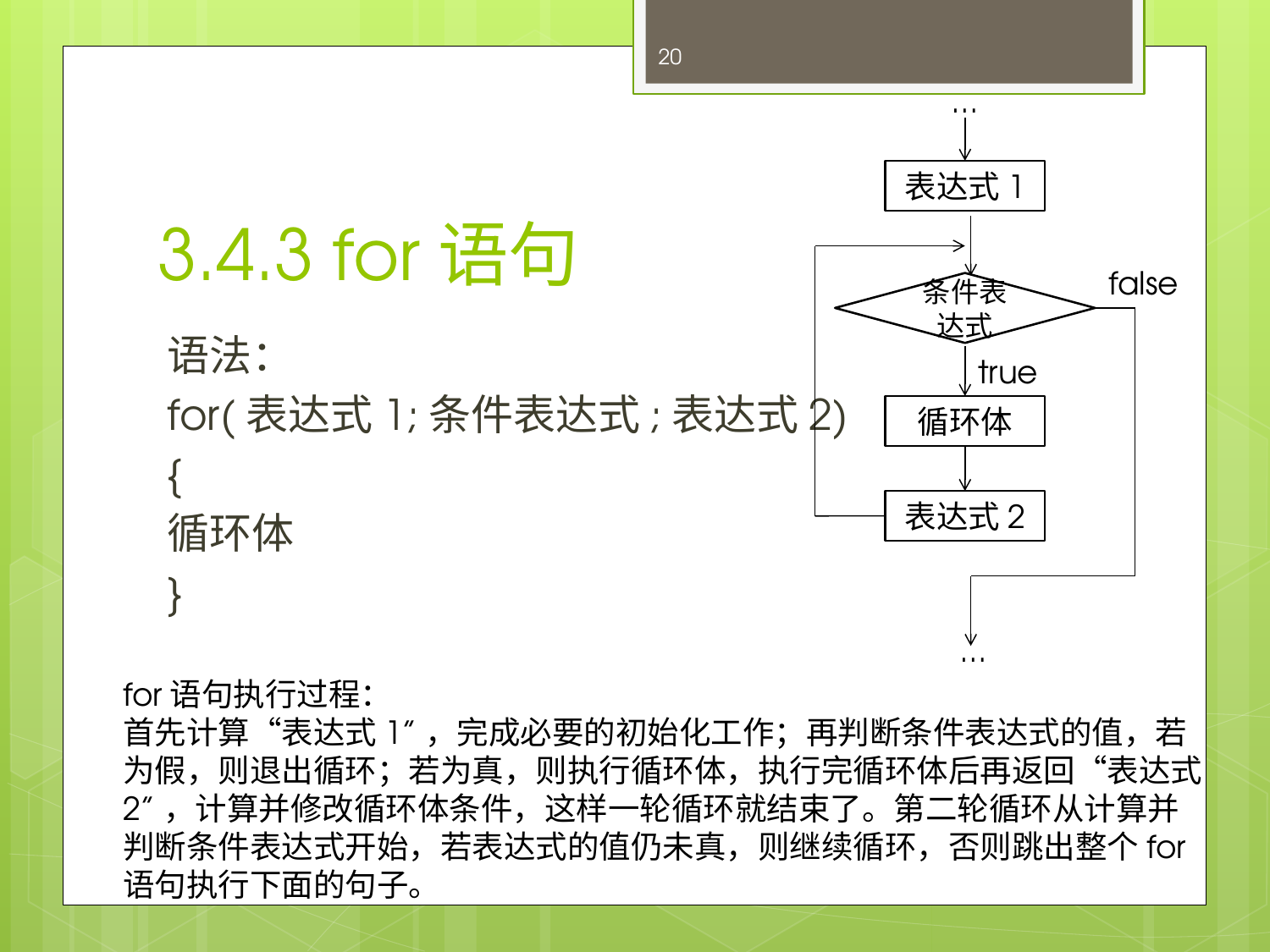

20
…
# 3.4.3 for语句
表达式1
false
条件表达式
语法：
for(表达式1;条件表达式;表达式2)
{
循环体
}
true
循环体
表达式2
…
for语句执行过程：
首先计算“表达式1”，完成必要的初始化工作；再判断条件表达式的值，若
为假，则退出循环；若为真，则执行循环体，执行完循环体后再返回“表达式
2”，计算并修改循环体条件，这样一轮循环就结束了。第二轮循环从计算并
判断条件表达式开始，若表达式的值仍未真，则继续循环，否则跳出整个for
语句执行下面的句子。